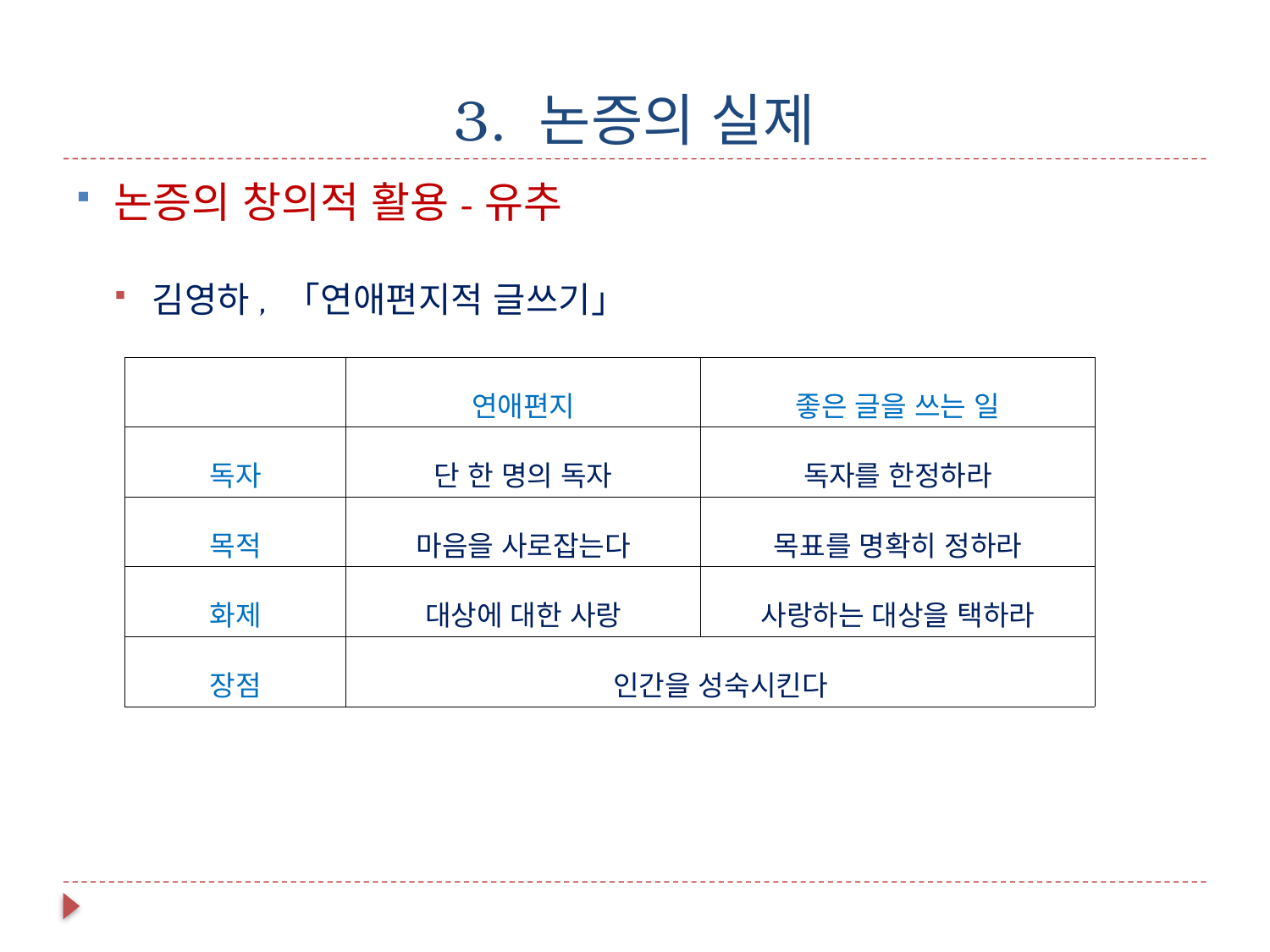

# 3. 논증의 실제
논증의 창의적 활용-유추

김영하, 「연애편지적 글쓰기」

|  | 연애편지 | 좋은 글을 쓰는 일 |
| --- | --- | --- |
| 독자 | 단 한 명의 독자 | 독자를 한정하라 |
| 목적 | 마음을 사로잡는다 | 목표를 명확히 정하라 |
| 화제 | 대상에 대한 사랑 | 사랑하는 대상을 택하라 |
| 장점 | 인간을 성숙시킨다 |  |